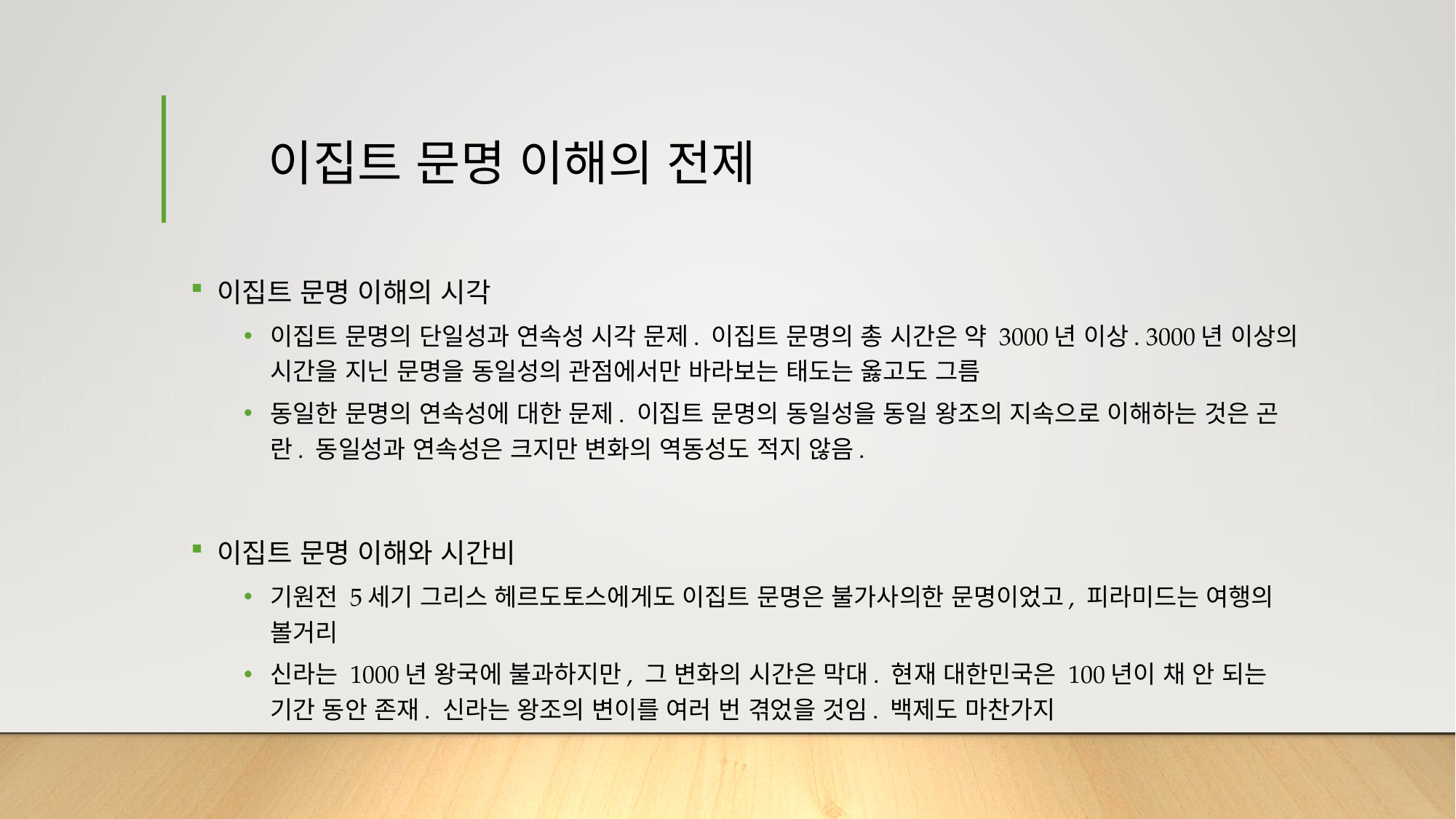

# 이집트 문명 이해의 전제
이집트 문명 이해의 시각
이집트 문명의 단일성과 연속성 시각 문제. 이집트 문명의 총 시간은 약 3000년 이상. 3000년 이상의 시간을 지닌 문명을 동일성의 관점에서만 바라보는 태도는 옳고도 그름
동일한 문명의 연속성에 대한 문제. 이집트 문명의 동일성을 동일 왕조의 지속으로 이해하는 것은 곤란. 동일성과 연속성은 크지만 변화의 역동성도 적지 않음.

이집트 문명 이해와 시간비
기원전 5세기 그리스 헤르도토스에게도 이집트 문명은 불가사의한 문명이었고, 피라미드는 여행의 볼거리
신라는 1000년 왕국에 불과하지만, 그 변화의 시간은 막대. 현재 대한민국은 100년이 채 안 되는 기간 동안 존재. 신라는 왕조의 변이를 여러 번 겪었을 것임. 백제도 마찬가지